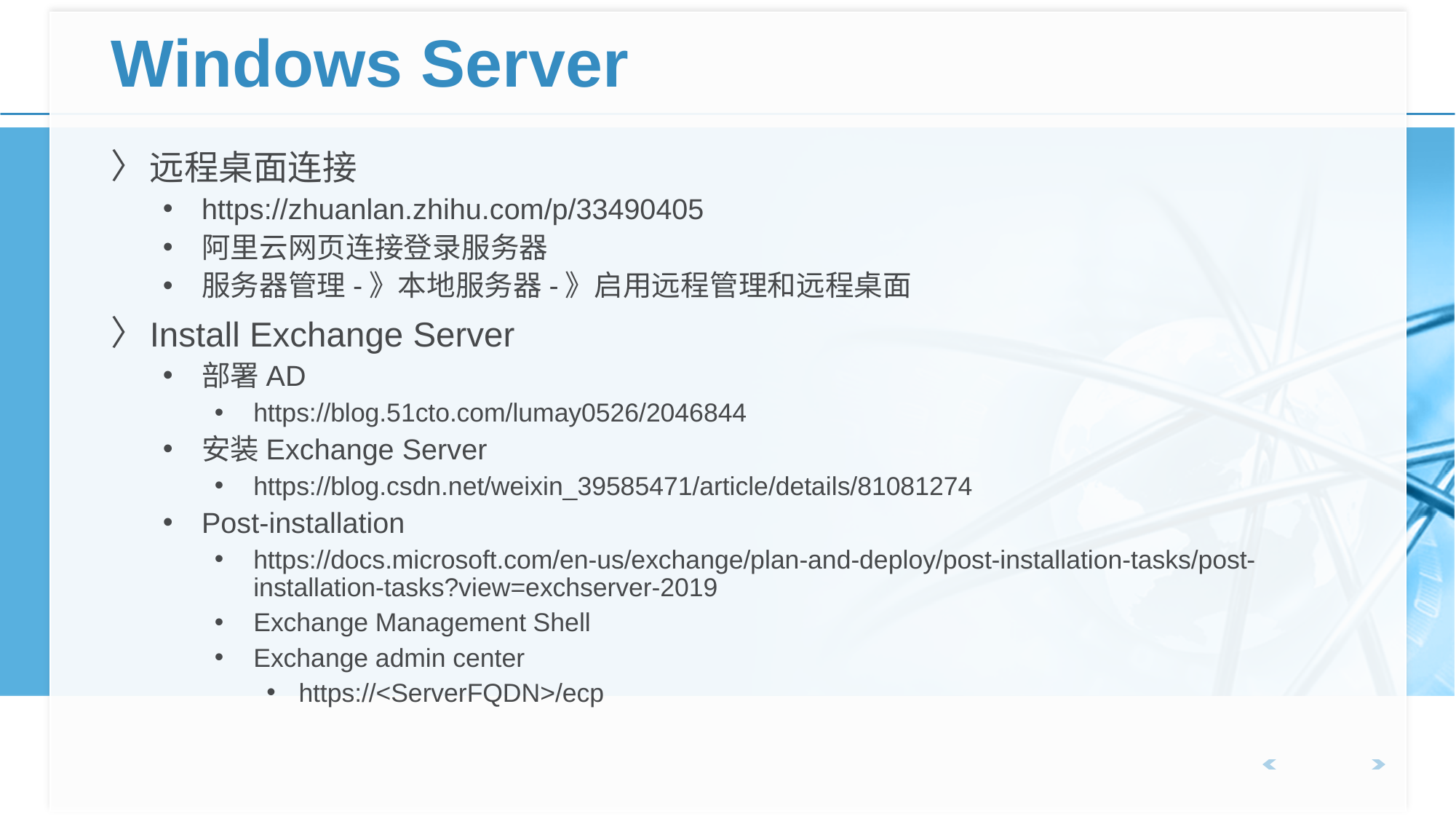

# Windows Server
远程桌面连接
https://zhuanlan.zhihu.com/p/33490405
阿里云网页连接登录服务器
服务器管理-》本地服务器-》启用远程管理和远程桌面
Install Exchange Server
部署AD
https://blog.51cto.com/lumay0526/2046844
安装Exchange Server
https://blog.csdn.net/weixin_39585471/article/details/81081274
Post-installation
https://docs.microsoft.com/en-us/exchange/plan-and-deploy/post-installation-tasks/post-installation-tasks?view=exchserver-2019
Exchange Management Shell
Exchange admin center
https://<ServerFQDN>/ecp